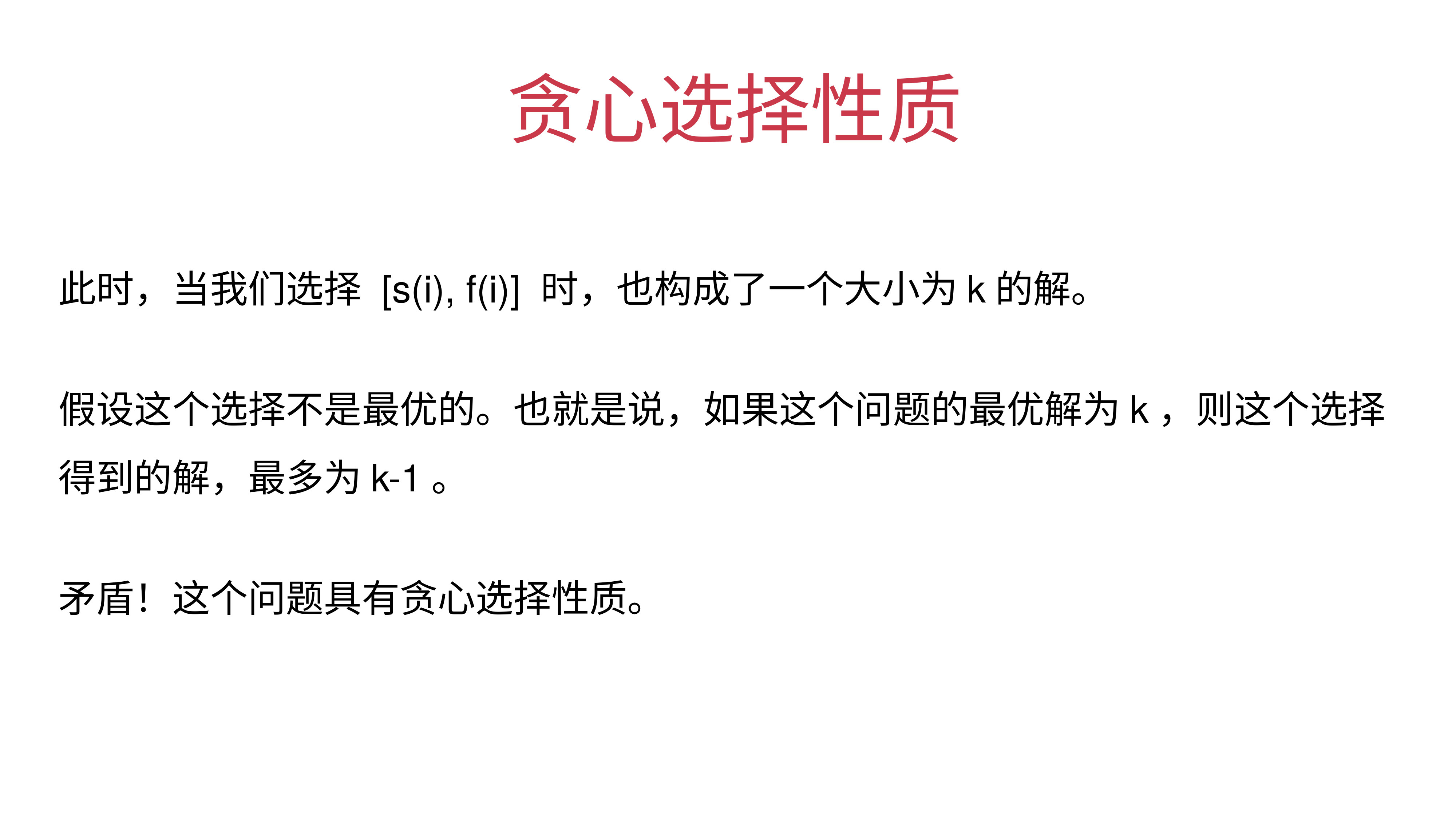

# 贪心选择性质
此时，当我们选择 [s(i), f(i)] 时，也构成了一个大小为k的解。
假设这个选择不是最优的。也就是说，如果这个问题的最优解为k，则这个选择得到的解，最多为k-1。
矛盾！这个问题具有贪心选择性质。